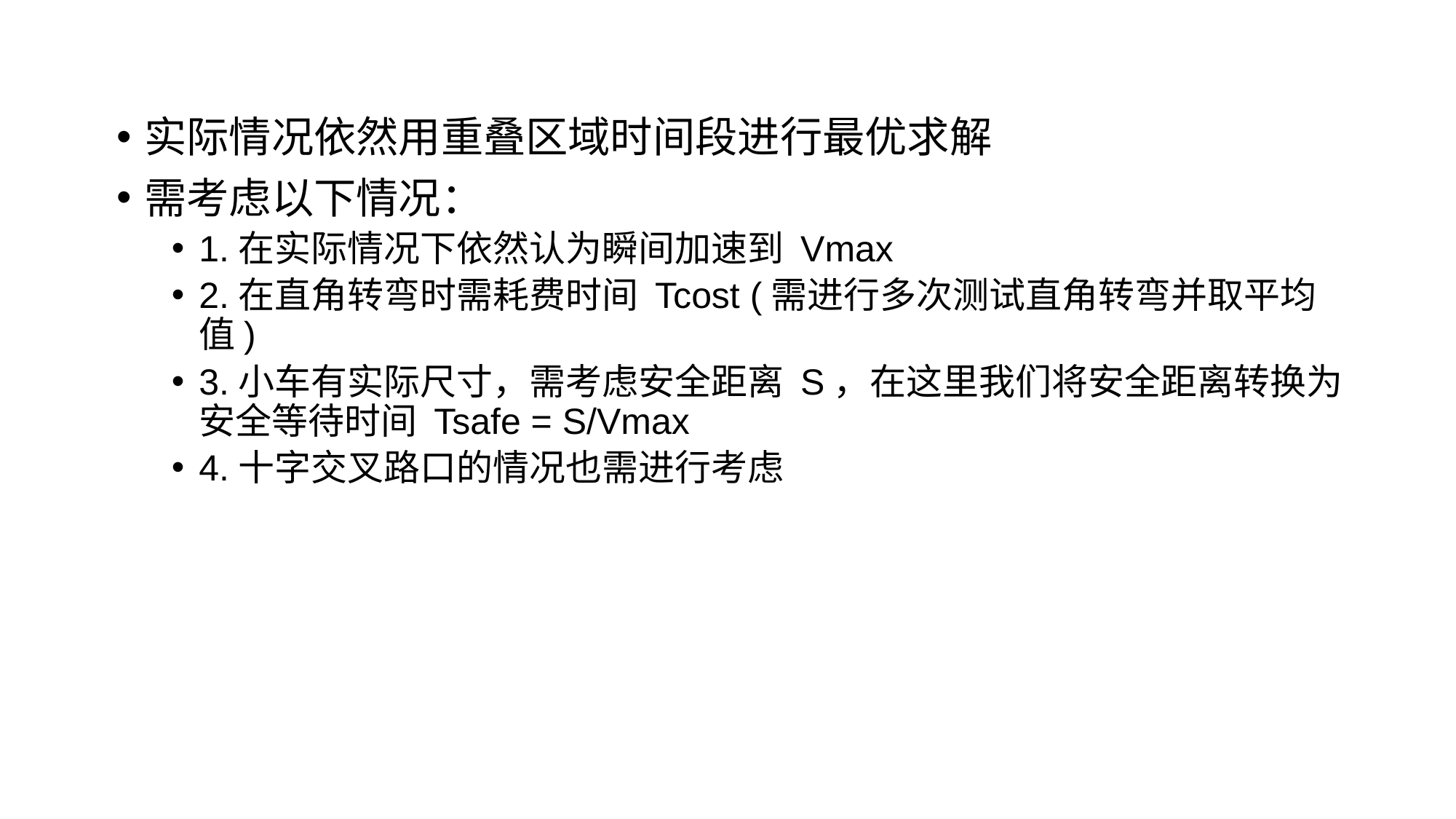

实际情况依然用重叠区域时间段进行最优求解
需考虑以下情况：
1.在实际情况下依然认为瞬间加速到 Vmax
2.在直角转弯时需耗费时间 Tcost (需进行多次测试直角转弯并取平均值)
3.小车有实际尺寸，需考虑安全距离 S，在这里我们将安全距离转换为安全等待时间 Tsafe = S/Vmax
4.十字交叉路口的情况也需进行考虑